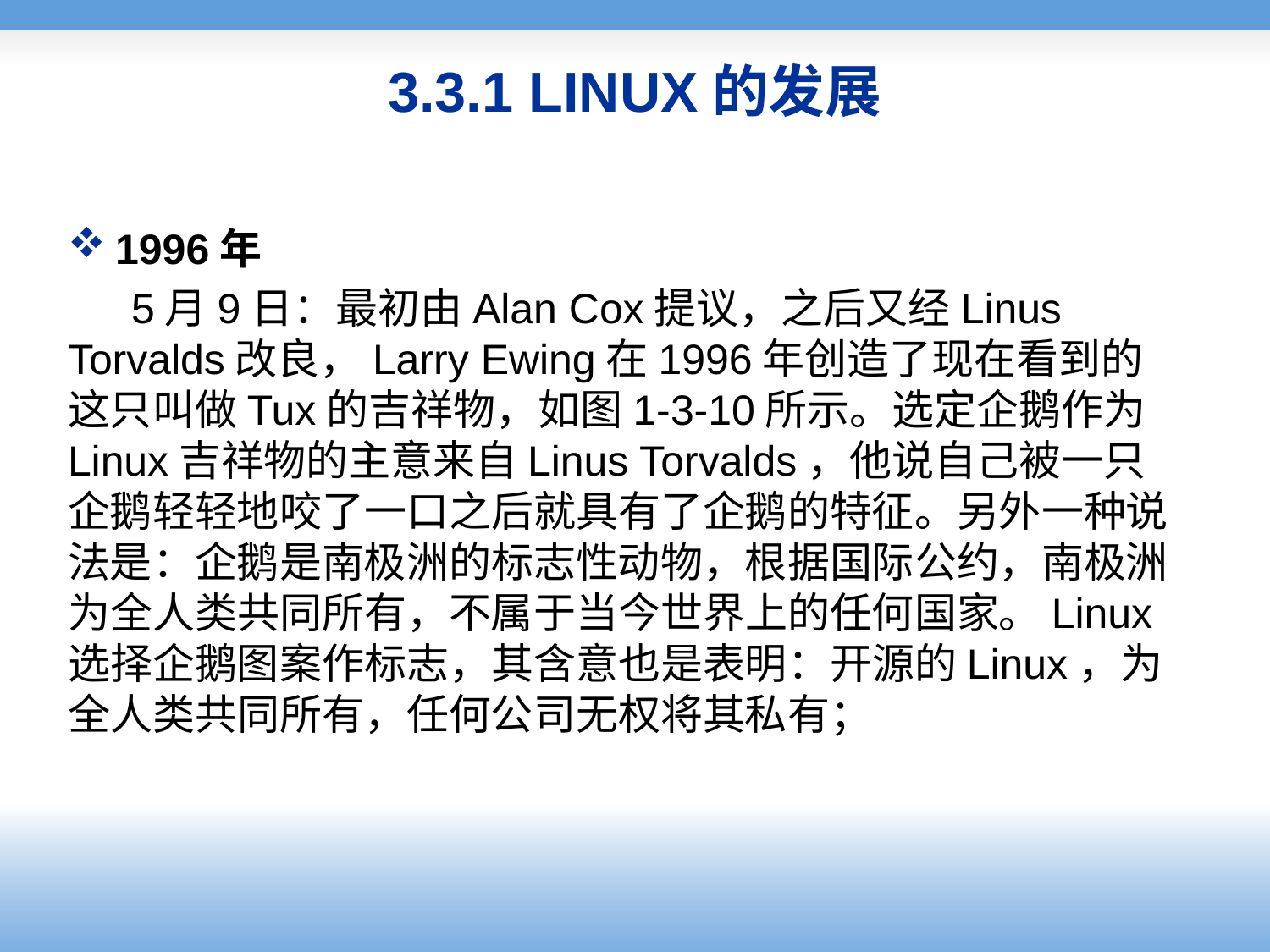

# 3.3.1 LINUX的发展
1996年
5月9日：最初由Alan Cox提议，之后又经Linus Torvalds改良，Larry Ewing在1996年创造了现在看到的这只叫做Tux的吉祥物，如图1-3-10所示。选定企鹅作为Linux吉祥物的主意来自Linus Torvalds，他说自己被一只企鹅轻轻地咬了一口之后就具有了企鹅的特征。另外一种说法是：企鹅是南极洲的标志性动物，根据国际公约，南极洲为全人类共同所有，不属于当今世界上的任何国家。Linux选择企鹅图案作标志，其含意也是表明：开源的Linux，为全人类共同所有，任何公司无权将其私有；